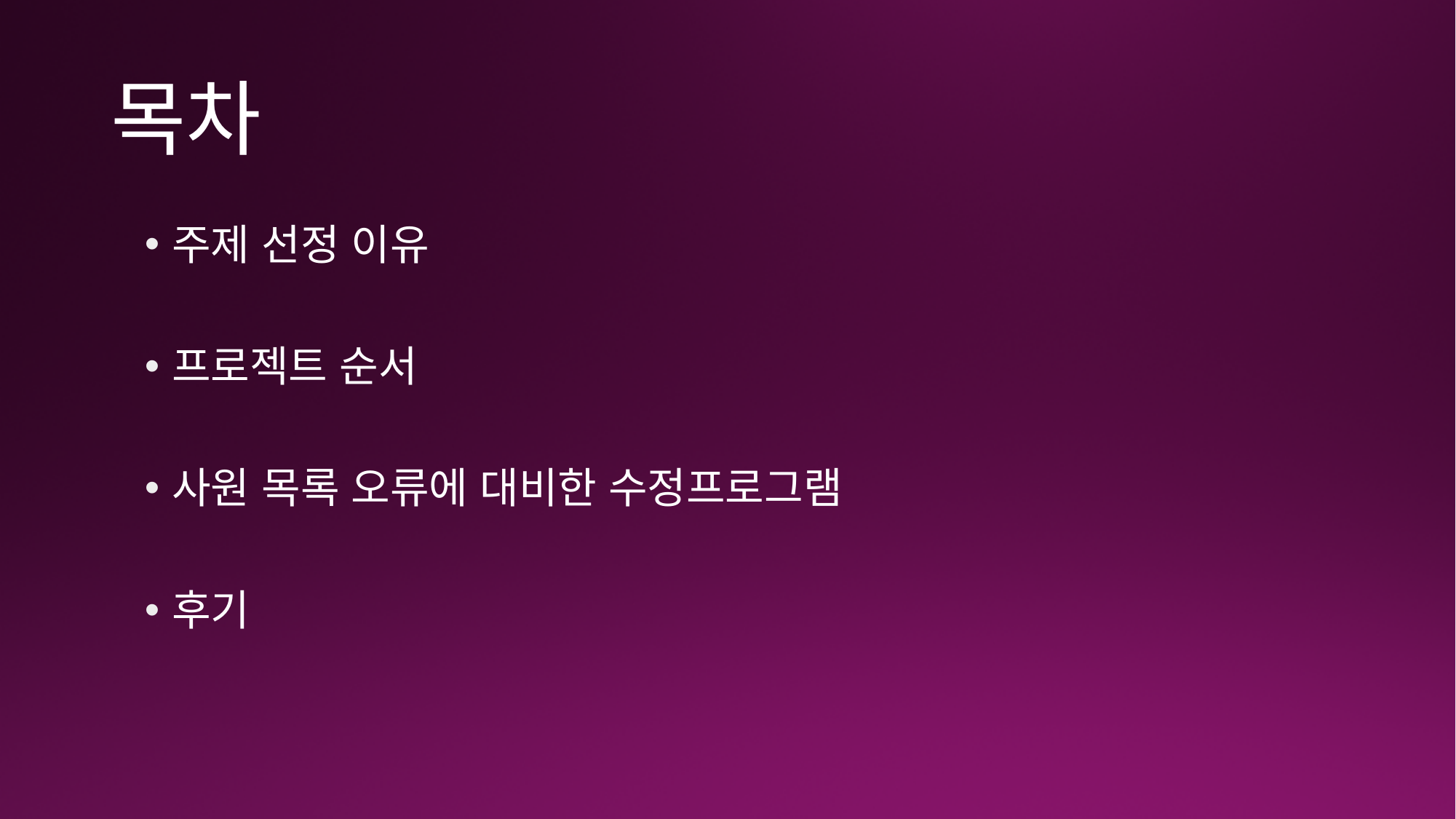

# 목차
주제 선정 이유

프로젝트 순서

사원 목록 오류에 대비한 수정프로그램

후기